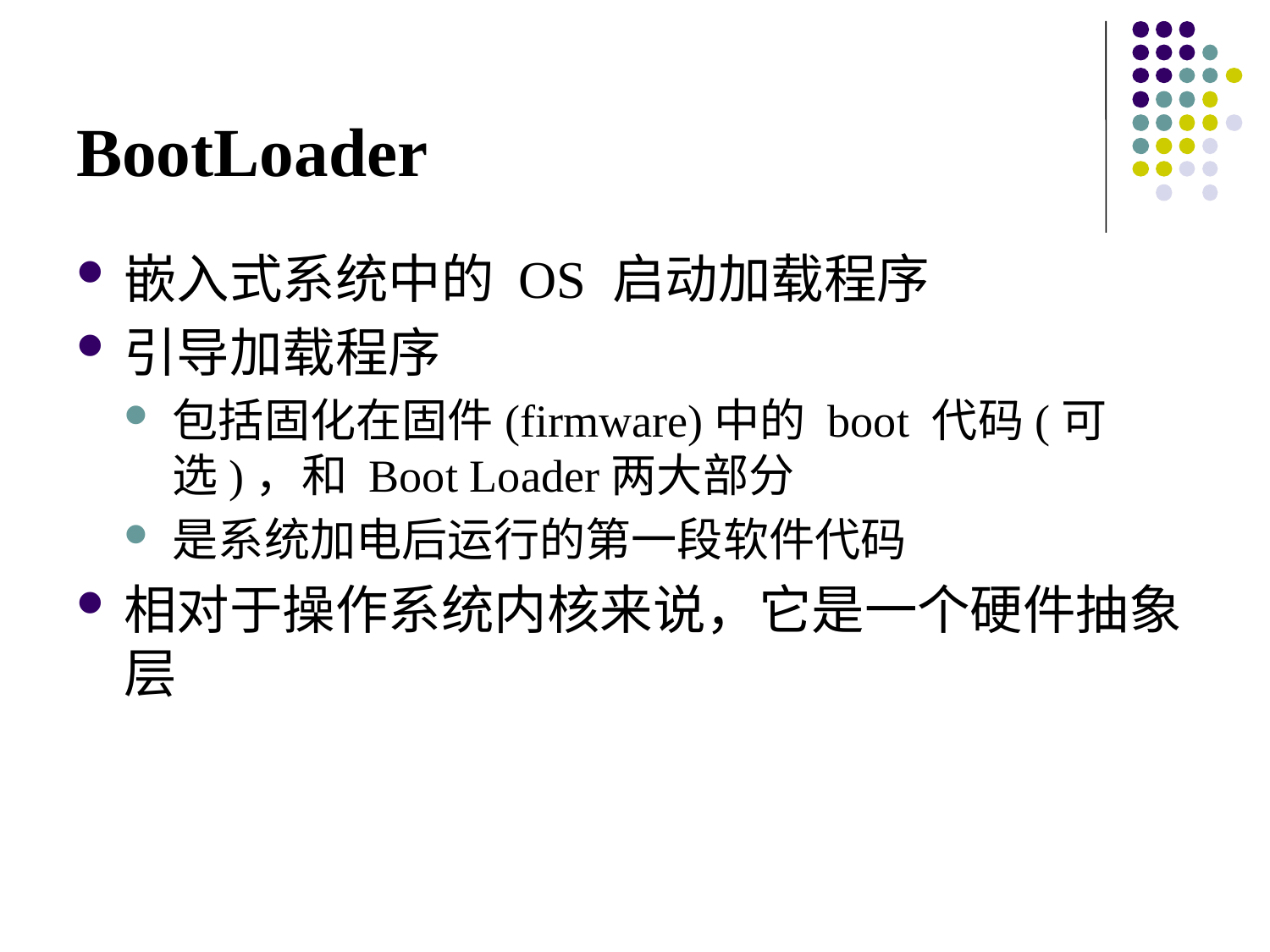

# BootLoader
嵌入式系统中的 OS 启动加载程序
引导加载程序
包括固化在固件(firmware)中的 boot 代码(可选)，和 Boot Loader两大部分
是系统加电后运行的第一段软件代码
相对于操作系统内核来说，它是一个硬件抽象层